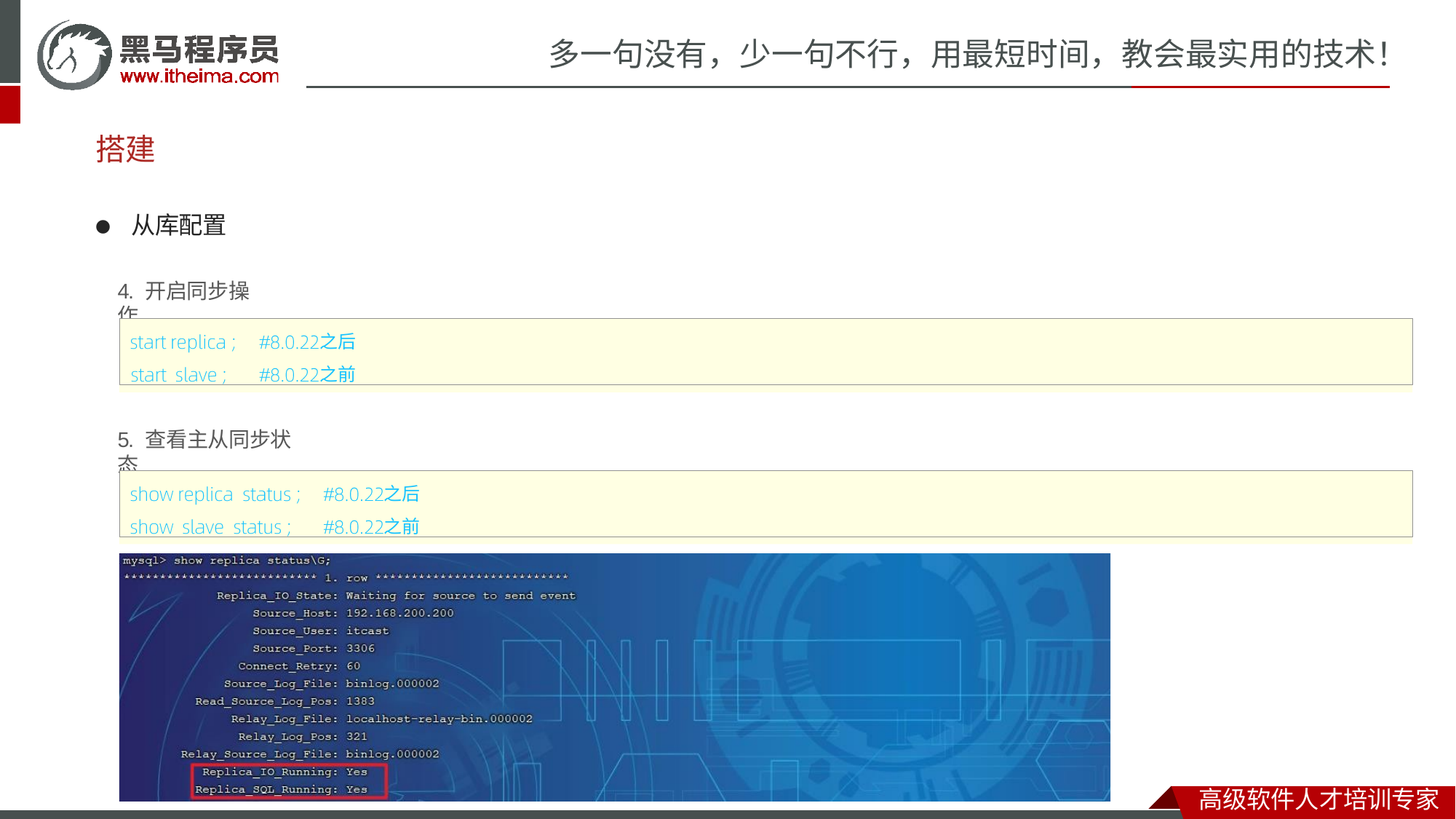

# 多一句没有，少一句不行，用最短时间，教会最实用的技术！

搭建

⚫	从库配置

4. 开启同步操作

之后 之前

5. 查看主从同步状态

之后 之前

高级软件人才培训专家